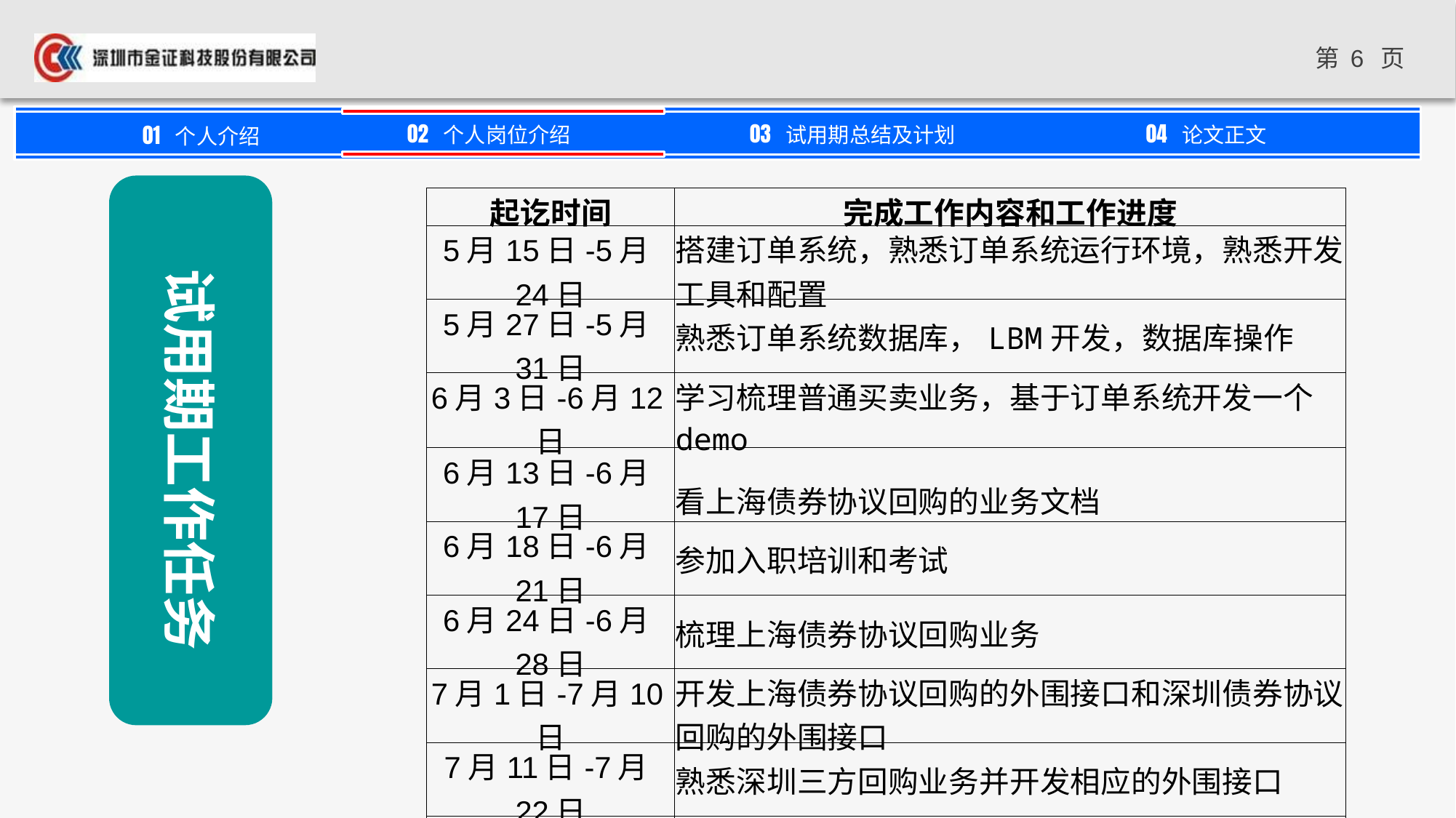

试用期工作任务
| 起讫时间 | 完成工作内容和工作进度 |
| --- | --- |
| 5月15日-5月24日 | 搭建订单系统，熟悉订单系统运行环境，熟悉开发工具和配置 |
| 5月27日-5月31日 | 熟悉订单系统数据库，LBM开发，数据库操作 |
| 6月3日-6月12日 | 学习梳理普通买卖业务，基于订单系统开发一个demo |
| 6月13日-6月17日 | 看上海债券协议回购的业务文档 |
| 6月18日-6月21日 | 参加入职培训和考试 |
| 6月24日-6月28日 | 梳理上海债券协议回购业务 |
| 7月1日-7月10日 | 开发上海债券协议回购的外围接口和深圳债券协议回购的外围接口 |
| 7月11日-7月22日 | 熟悉深圳三方回购业务并开发相应的外围接口 |
| 7月23日- | 熟悉梳理H股全流通业务 |